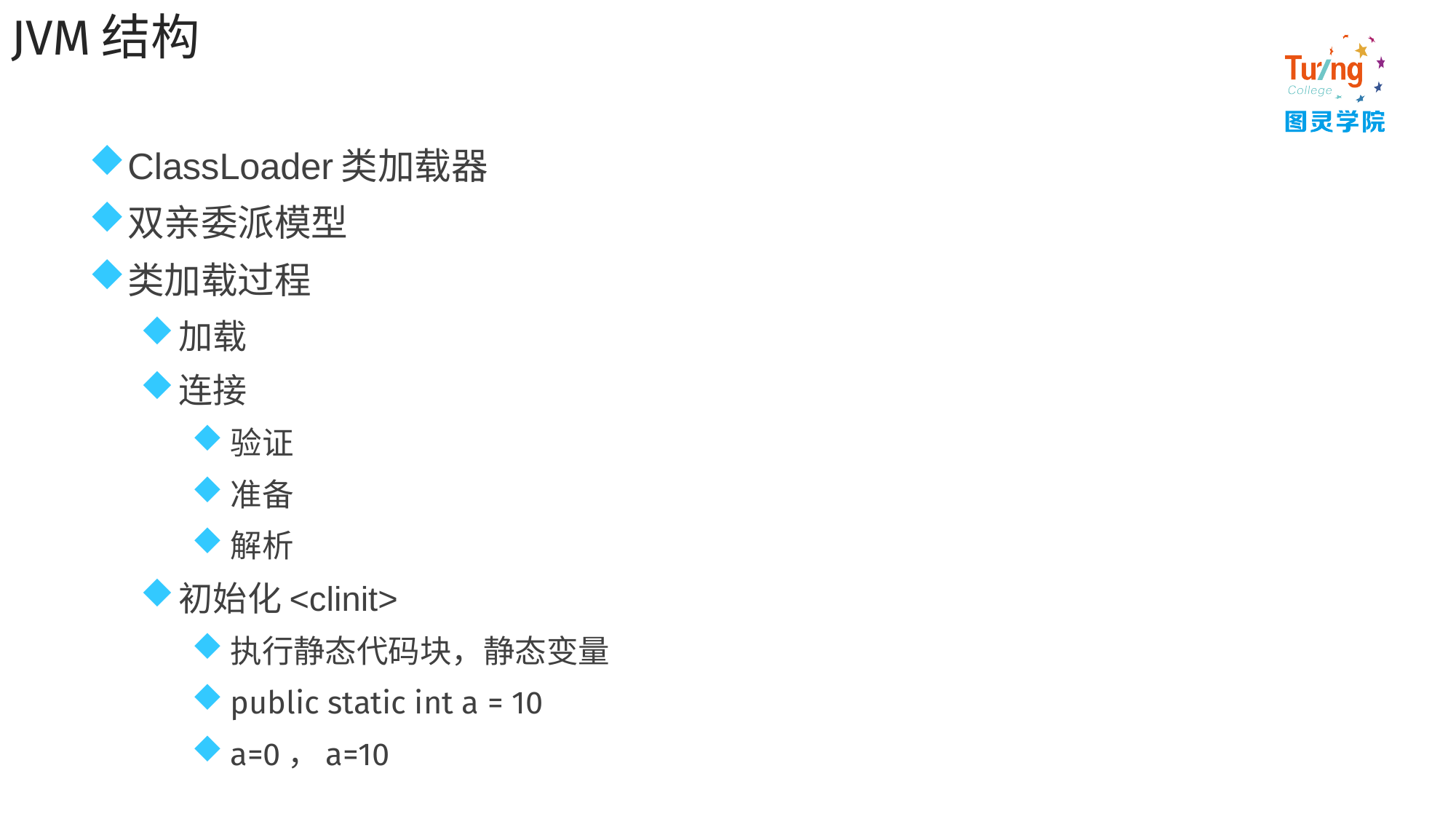

# JVM结构
ClassLoader类加载器
双亲委派模型
类加载过程
加载
连接
验证
准备
解析
初始化<clinit>
执行静态代码块，静态变量
public static int a = 10
a=0，a=10